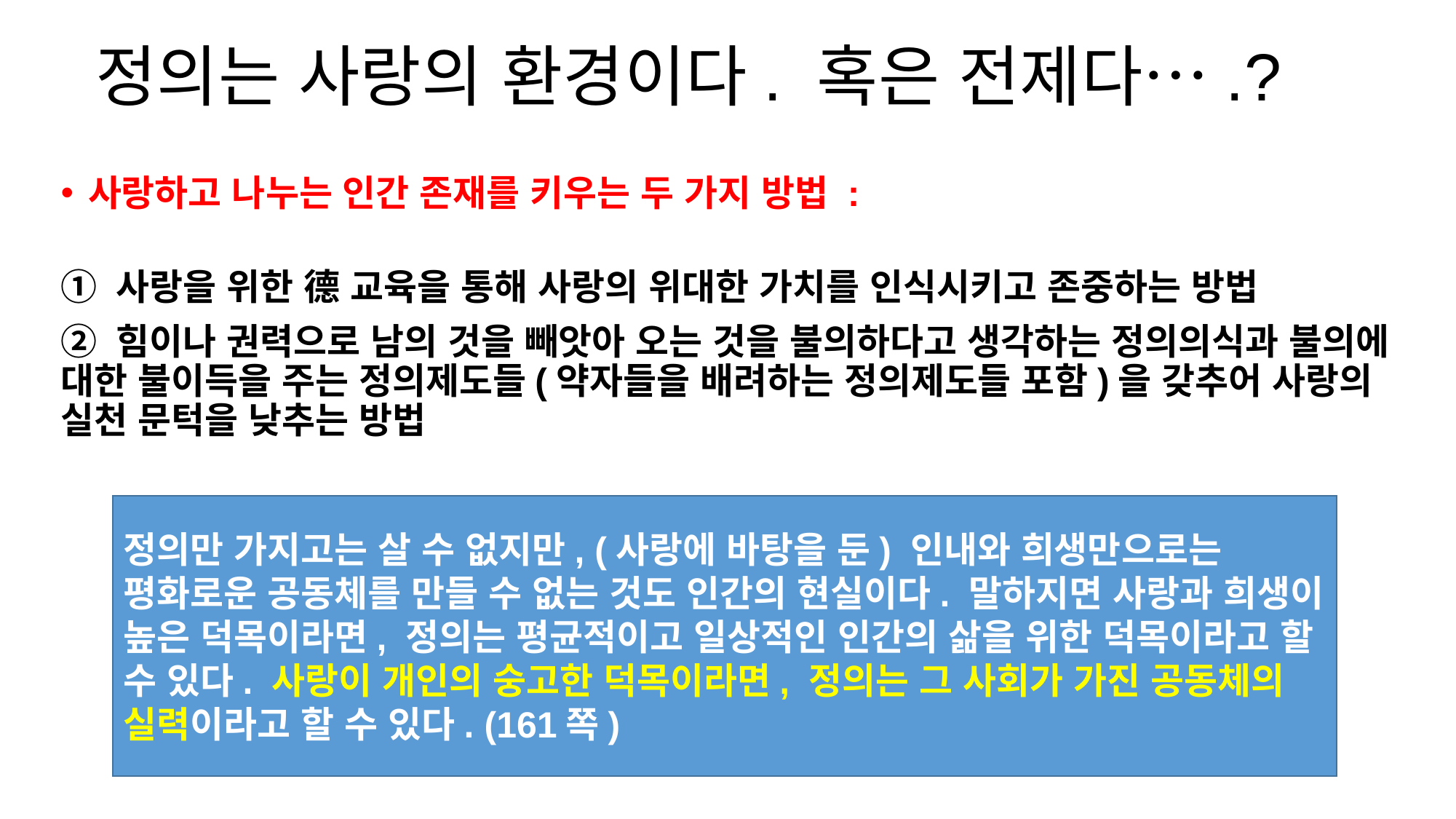

# 정의는 사랑의 환경이다. 혹은 전제다….?
사랑하고 나누는 인간 존재를 키우는 두 가지 방법 :
① 사랑을 위한 德 교육을 통해 사랑의 위대한 가치를 인식시키고 존중하는 방법
② 힘이나 권력으로 남의 것을 빼앗아 오는 것을 불의하다고 생각하는 정의의식과 불의에 대한 불이득을 주는 정의제도들(약자들을 배려하는 정의제도들 포함)을 갖추어 사랑의 실천 문턱을 낮추는 방법

정의만 가지고는 살 수 없지만, (사랑에 바탕을 둔) 인내와 희생만으로는 평화로운 공동체를 만들 수 없는 것도 인간의 현실이다. 말하지면 사랑과 희생이 높은 덕목이라면, 정의는 평균적이고 일상적인 인간의 삶을 위한 덕목이라고 할 수 있다. 사랑이 개인의 숭고한 덕목이라면, 정의는 그 사회가 가진 공동체의 실력이라고 할 수 있다. (161쪽)